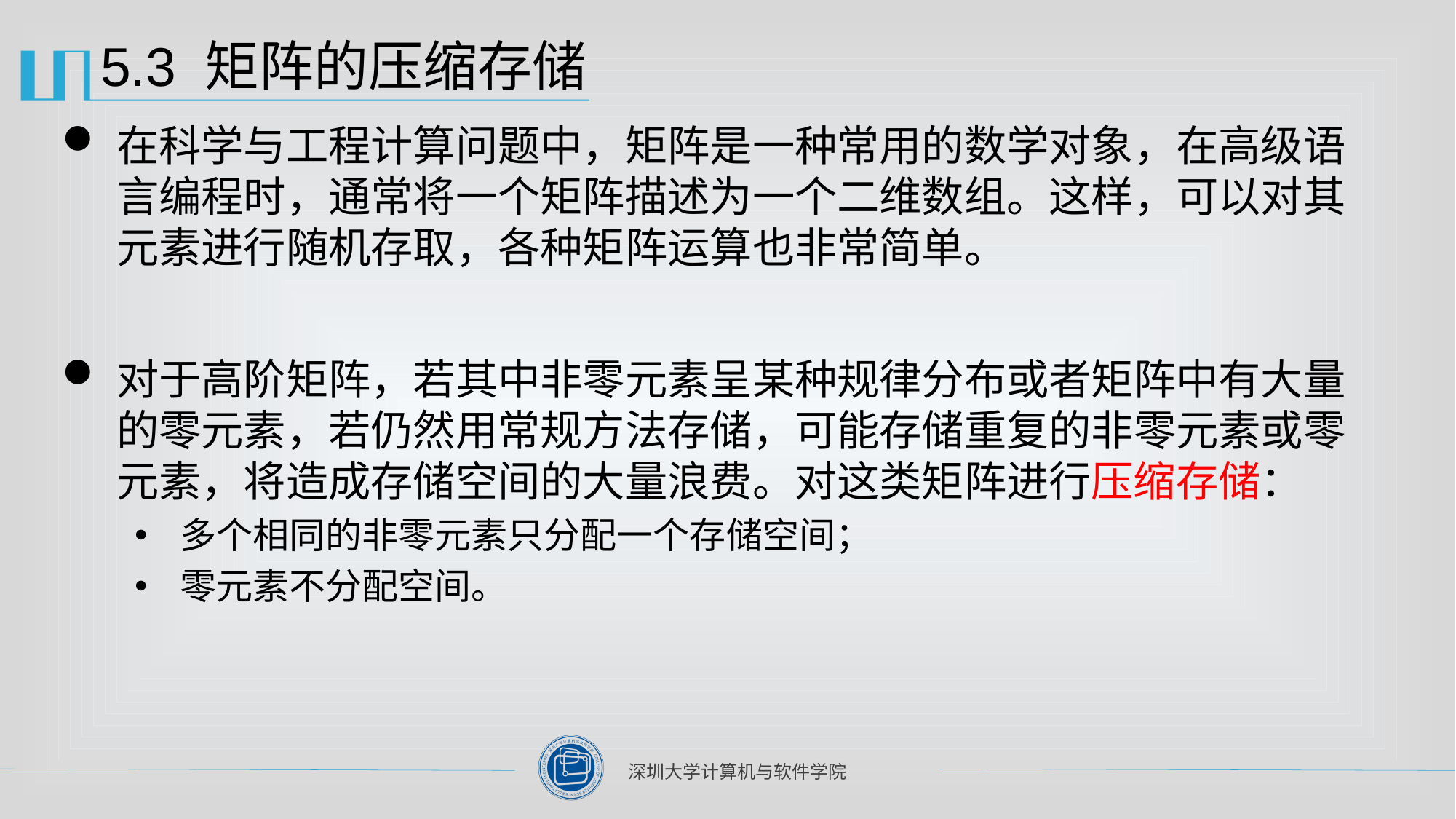

# 5.3 矩阵的压缩存储
在科学与工程计算问题中，矩阵是一种常用的数学对象，在高级语言编程时，通常将一个矩阵描述为一个二维数组。这样，可以对其元素进行随机存取，各种矩阵运算也非常简单。

对于高阶矩阵，若其中非零元素呈某种规律分布或者矩阵中有大量的零元素，若仍然用常规方法存储，可能存储重复的非零元素或零元素，将造成存储空间的大量浪费。对这类矩阵进行压缩存储：
多个相同的非零元素只分配一个存储空间；
零元素不分配空间。

13